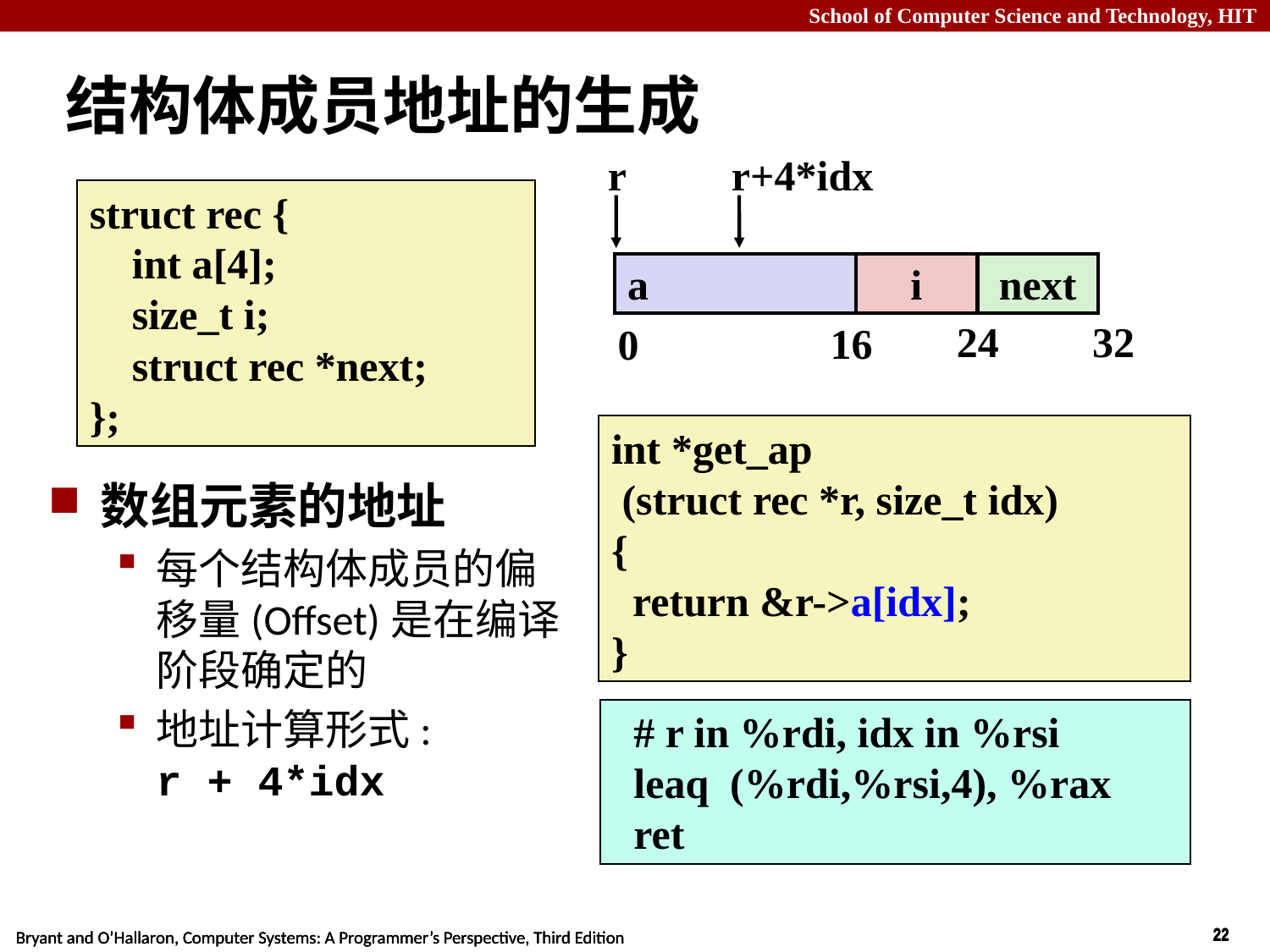

# 结构体成员地址的生成
r

i
next
24
32
16
0
r+4*idx
struct rec {
    int a[4];
    size_t i;
    struct rec *next;
};

a
int *get_ap
 (struct rec *r, size_t idx)
{
  return &r->a[idx];
}
数组元素的地址
每个结构体成员的偏移量(Offset)是在编译阶段确定的
地址计算形式:
r + 4*idx
  # r in %rdi, idx in %rsi
  leaq  (%rdi,%rsi,4), %rax
  ret